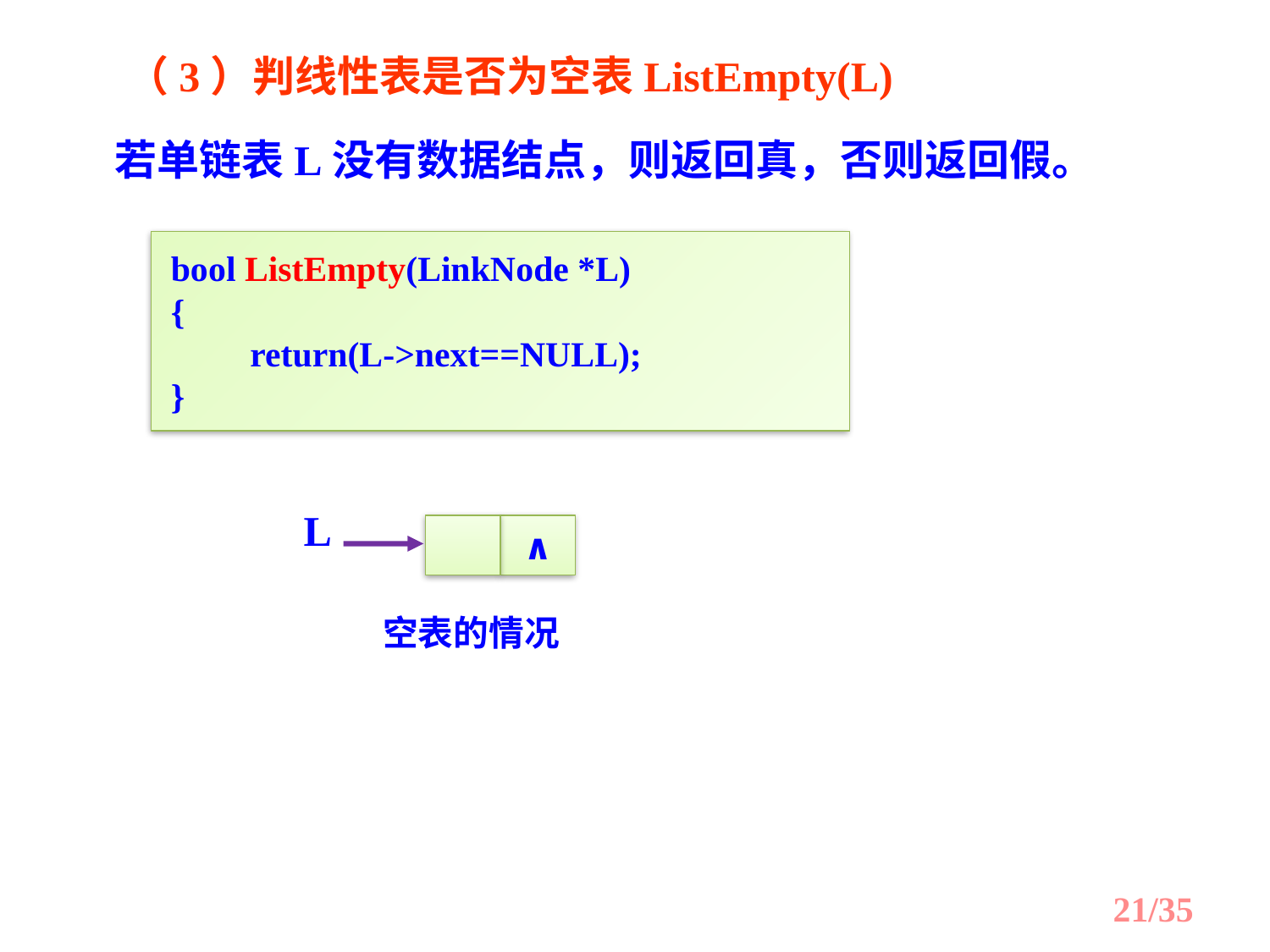

（3）判线性表是否为空表ListEmpty(L)
      若单链表L没有数据结点，则返回真，否则返回假。
bool ListEmpty(LinkNode *L)
{
　　return(L->next==NULL);
}
L

∧

空表的情况
21